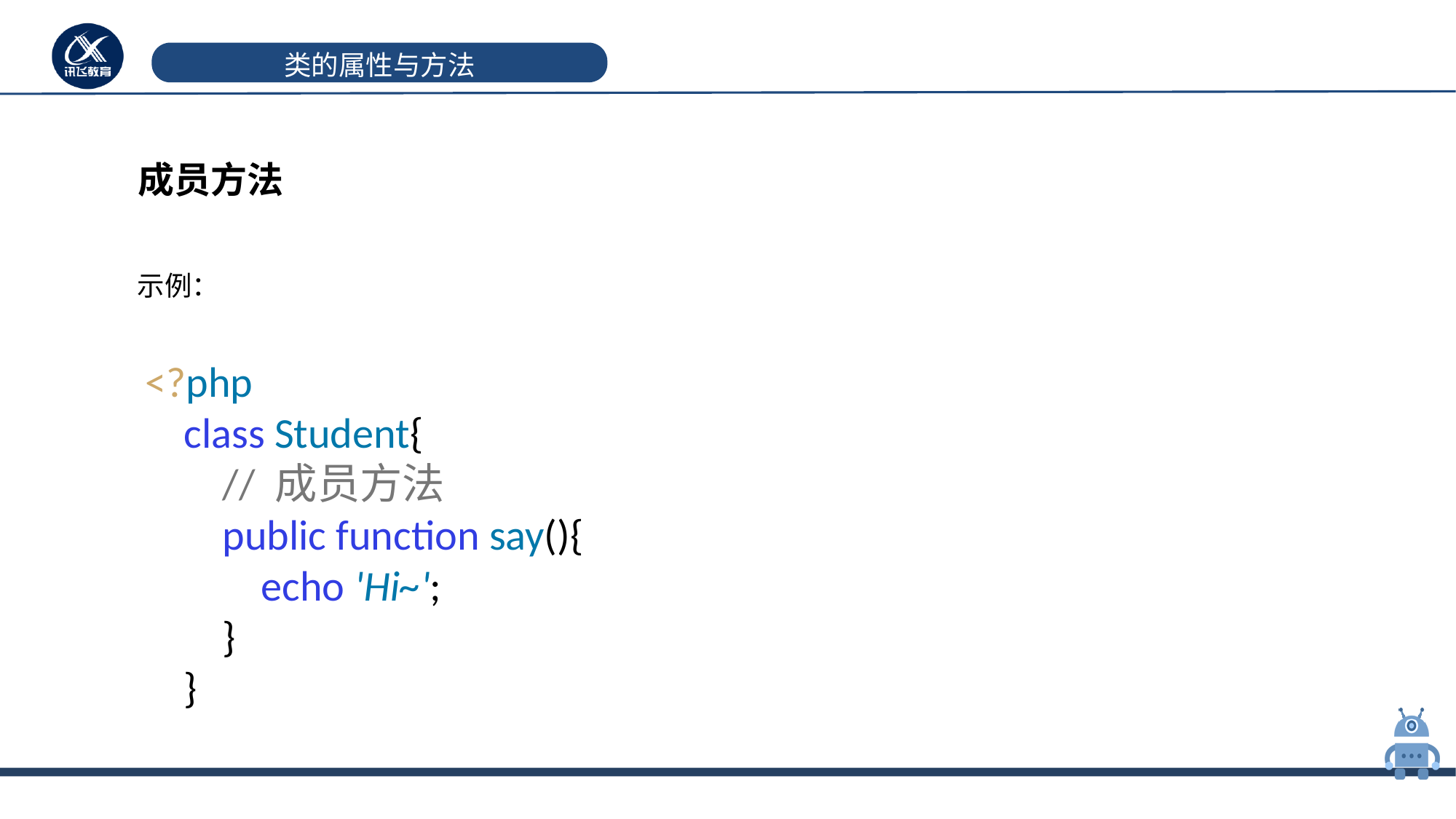

# 类的属性与方法
成员方法
示例：
<?php
    class Student{
        // 成员方法
        public function say(){
            echo 'Hi~';
        }
    }